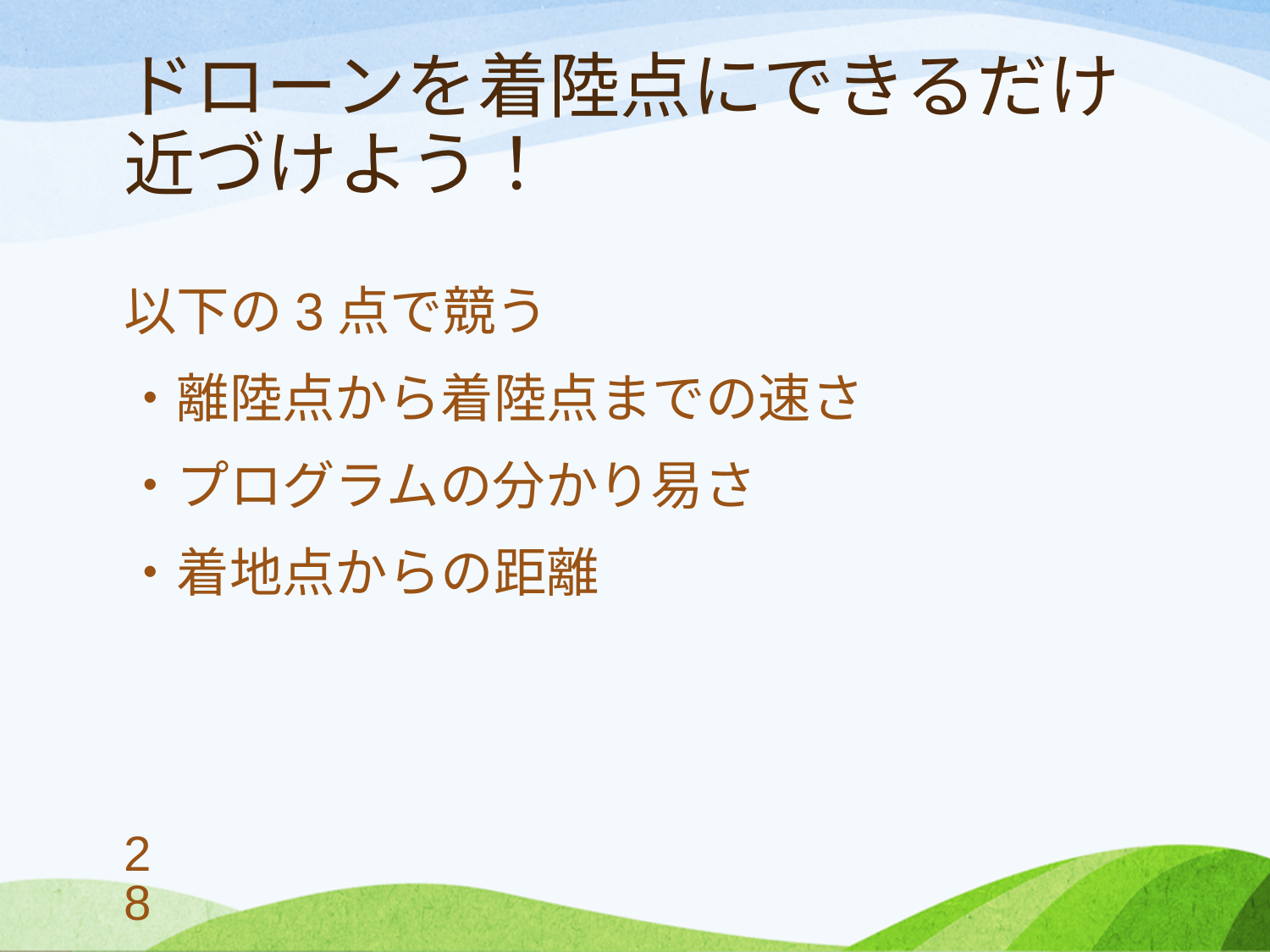

# ドローンを着陸点にできるだけ近づけよう！
以下の3点で競う
・離陸点から着陸点までの速さ
・プログラムの分かり易さ
・着地点からの距離

28